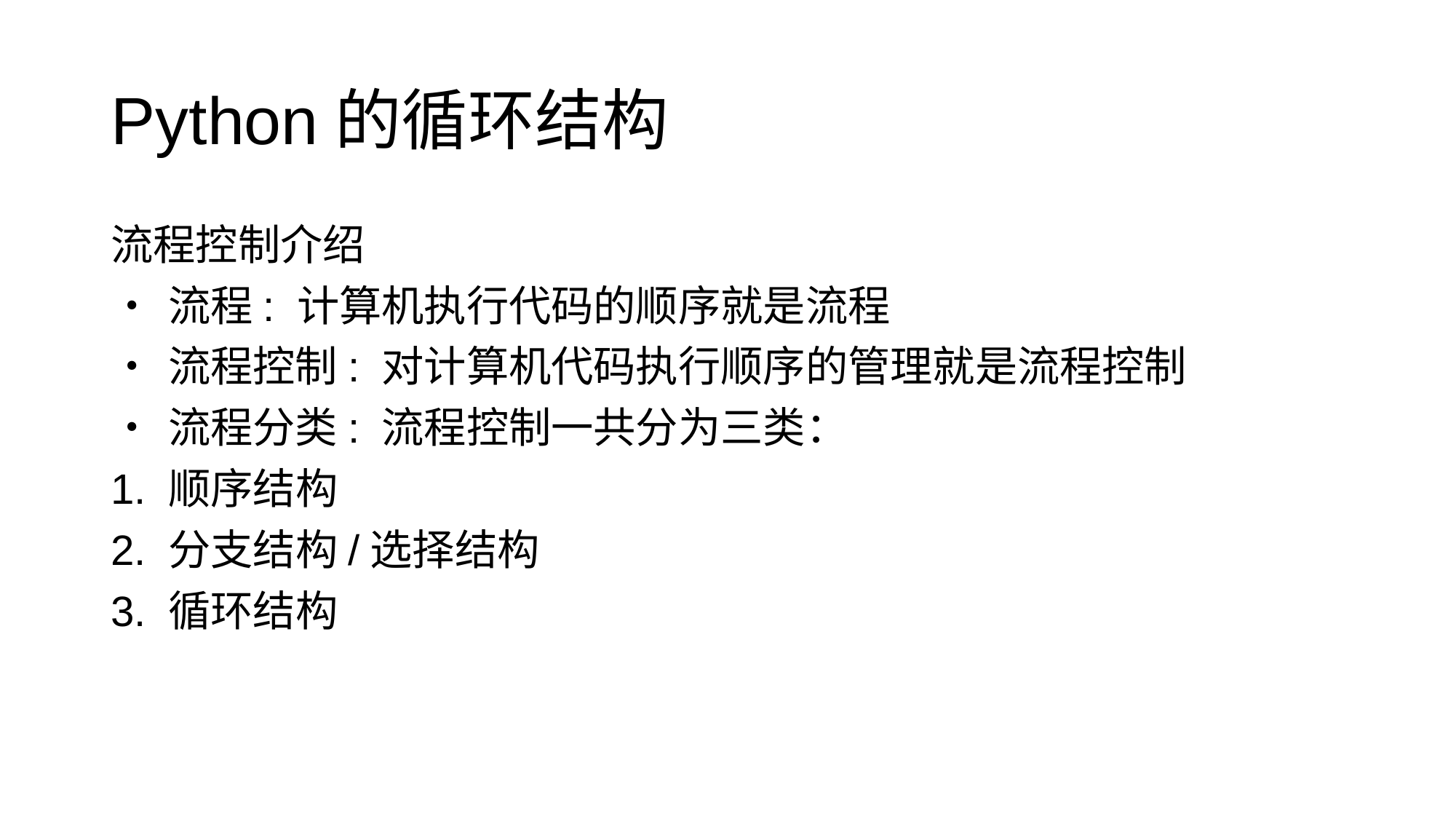

# Python的循环结构
流程控制介绍
• 流程: 计算机执行代码的顺序就是流程
• 流程控制: 对计算机代码执行顺序的管理就是流程控制
• 流程分类: 流程控制一共分为三类：
1. 顺序结构
2. 分支结构/选择结构
3. 循环结构